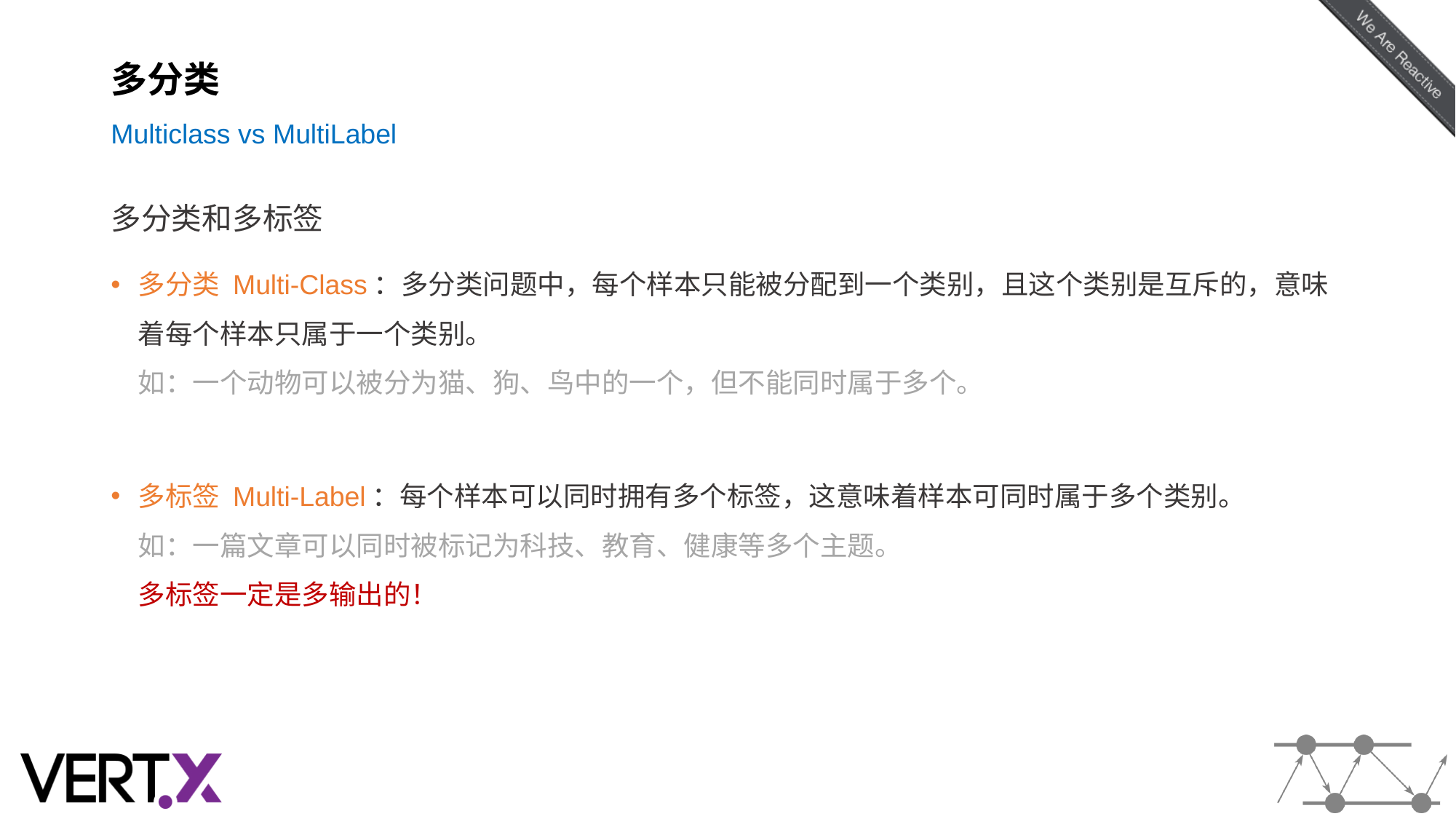

# 多分类 Multiclass vs MultiLabel
多分类和多标签
多分类 Multi-Class：多分类问题中，每个样本只能被分配到一个类别，且这个类别是互斥的，意味着每个样本只属于一个类别。
如：一个动物可以被分为猫、狗、鸟中的一个，但不能同时属于多个。
多标签 Multi-Label：每个样本可以同时拥有多个标签，这意味着样本可同时属于多个类别。
如：一篇文章可以同时被标记为科技、教育、健康等多个主题。
多标签一定是多输出的！